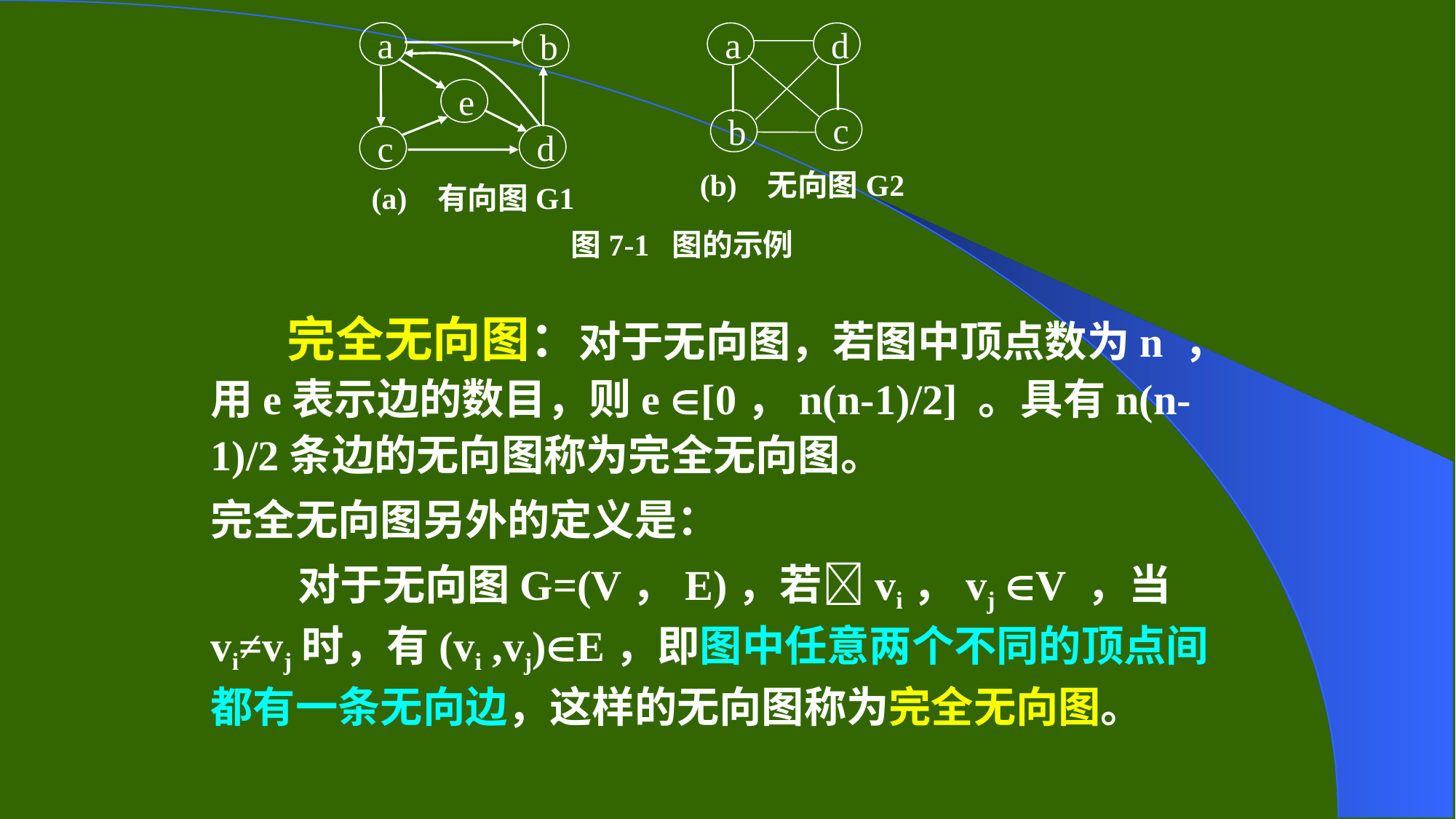

a
b

e

d
c

(a)   有向图G1
a
d

c
b

(b)   无向图G2
图7-1  图的示例
       完全无向图：对于无向图，若图中顶点数为n ，用e表示边的数目，则e ∈[0，n(n-1)/2] 。具有n(n-1)/2条边的无向图称为完全无向图。
完全无向图另外的定义是：
        对于无向图G=(V，E)，若∀vi，vj ∈V ，当vi≠vj时，有(vi ,vj)∈E，即图中任意两个不同的顶点间都有一条无向边，这样的无向图称为完全无向图。